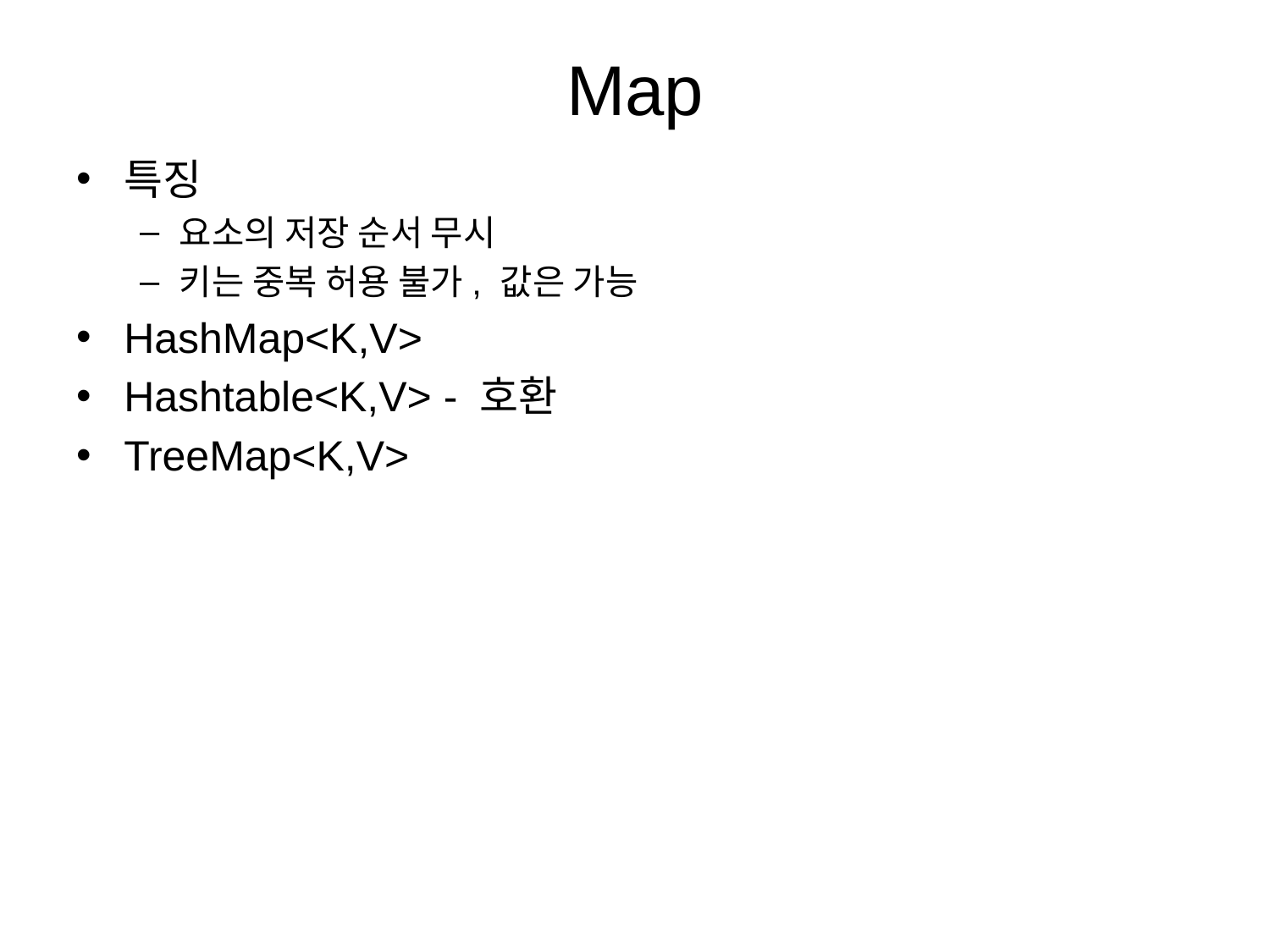

# Map
특징
요소의 저장 순서 무시
키는 중복 허용 불가, 값은 가능
HashMap<K,V>
Hashtable<K,V> - 호환
TreeMap<K,V>